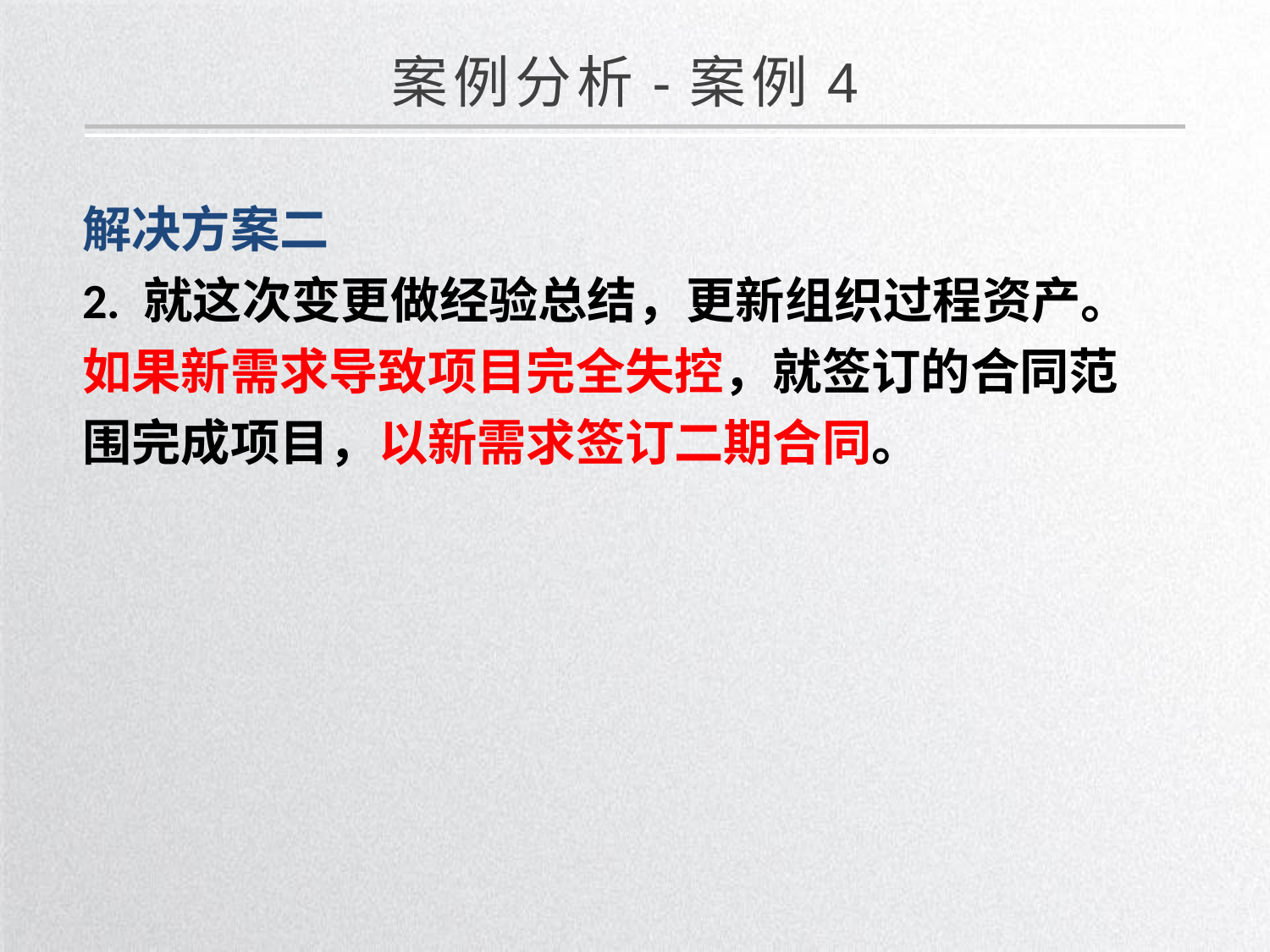

案例分析-案例4
解决方案二
2. 就这次变更做经验总结，更新组织过程资产。
如果新需求导致项目完全失控，就签订的合同范围完成项目，以新需求签订二期合同。